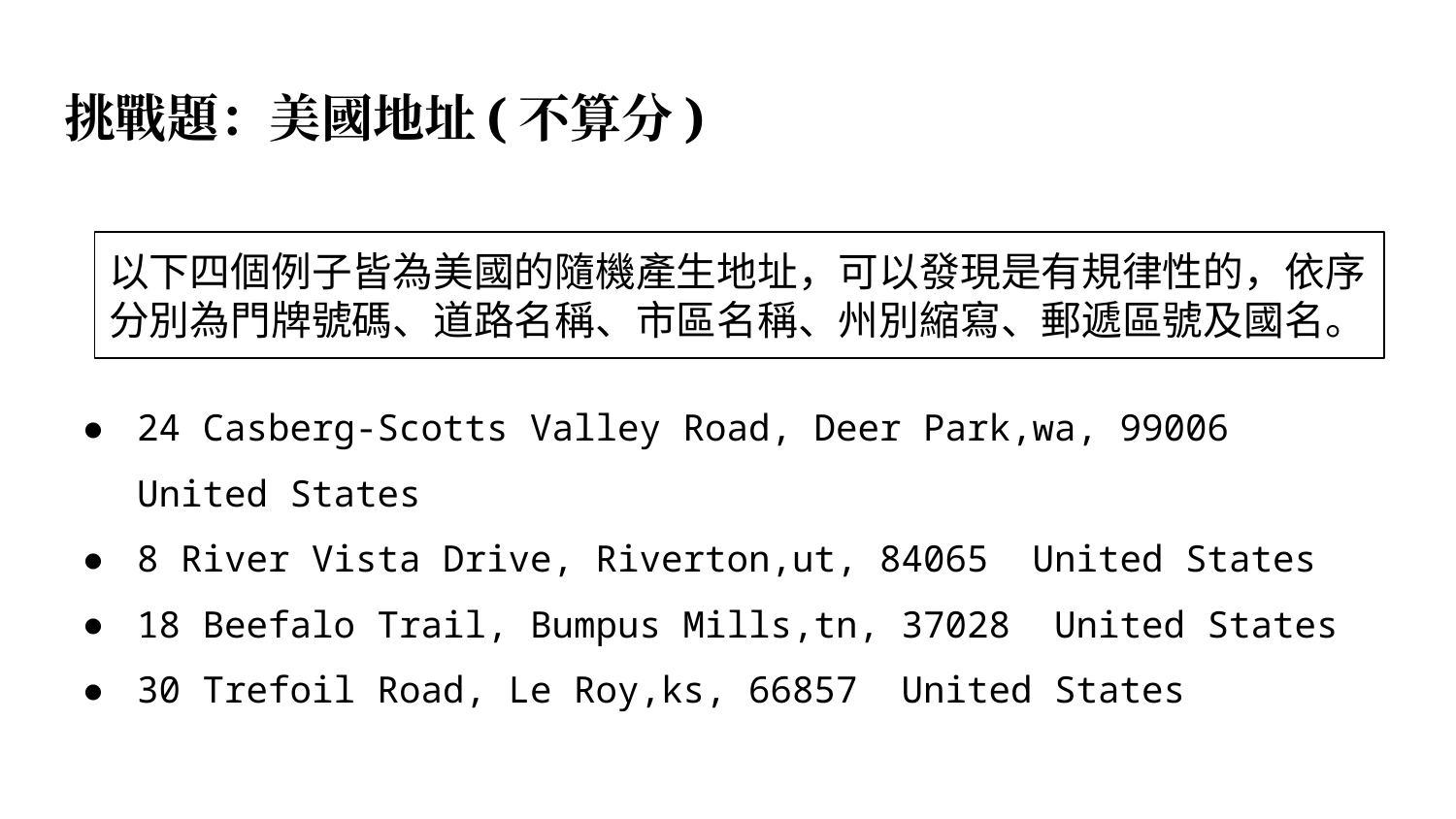

# 挑戰題：美國地址(不算分)

以下四個例子皆為美國的隨機產生地址，可以發現是有規律性的，依序分別為門牌號碼、道路名稱、市區名稱、州別縮寫、郵遞區號及國名。
24 Casberg-Scotts Valley Road, Deer Park,wa, 99006  United States
8 River Vista Drive, Riverton,ut, 84065  United States
18 Beefalo Trail, Bumpus Mills,tn, 37028  United States
30 Trefoil Road, Le Roy,ks, 66857  United States